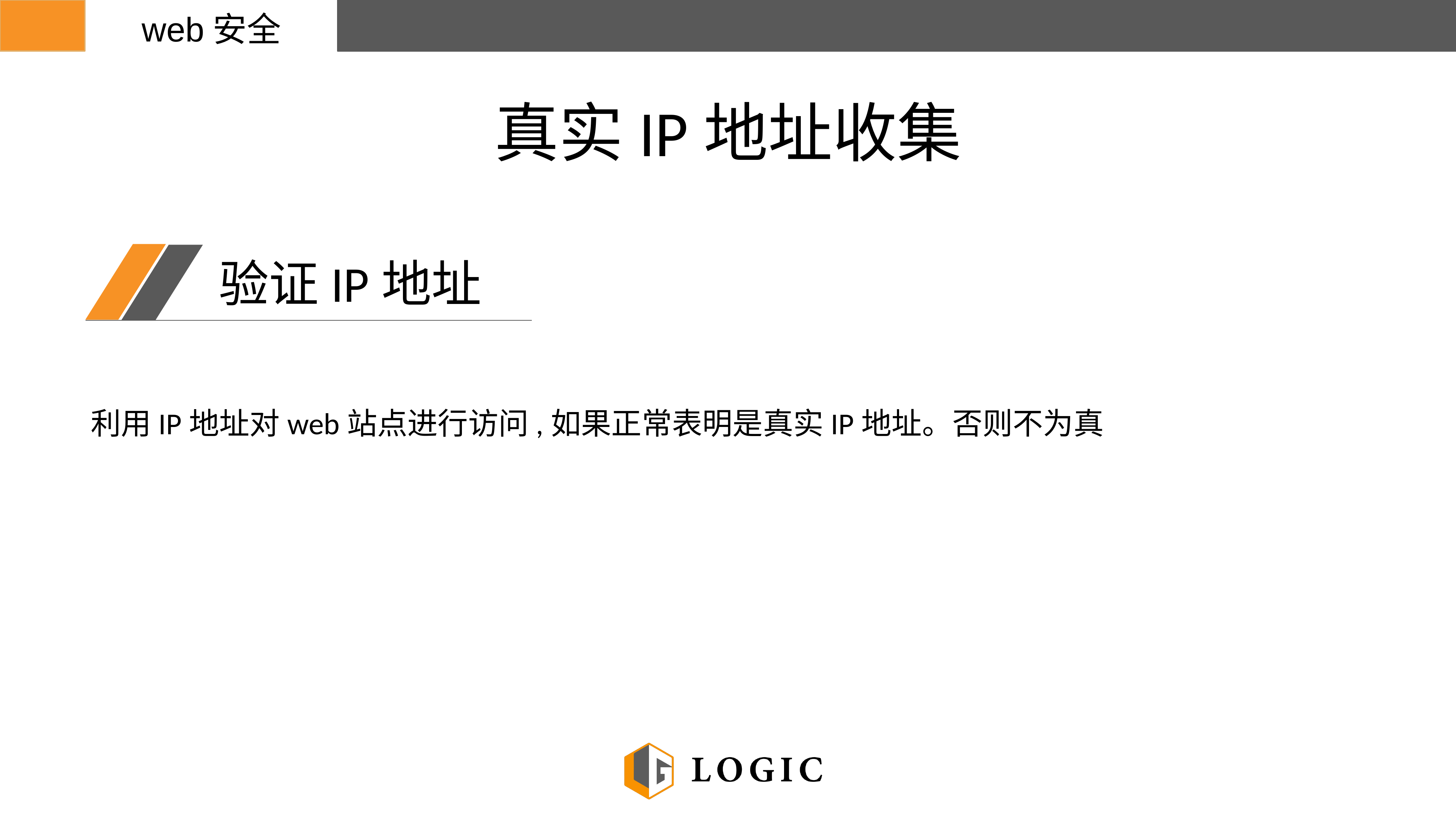

web安全
真实IP地址收集

验证IP地址
利用IP地址对web站点进行访问,如果正常表明是真实IP地址。否则不为真